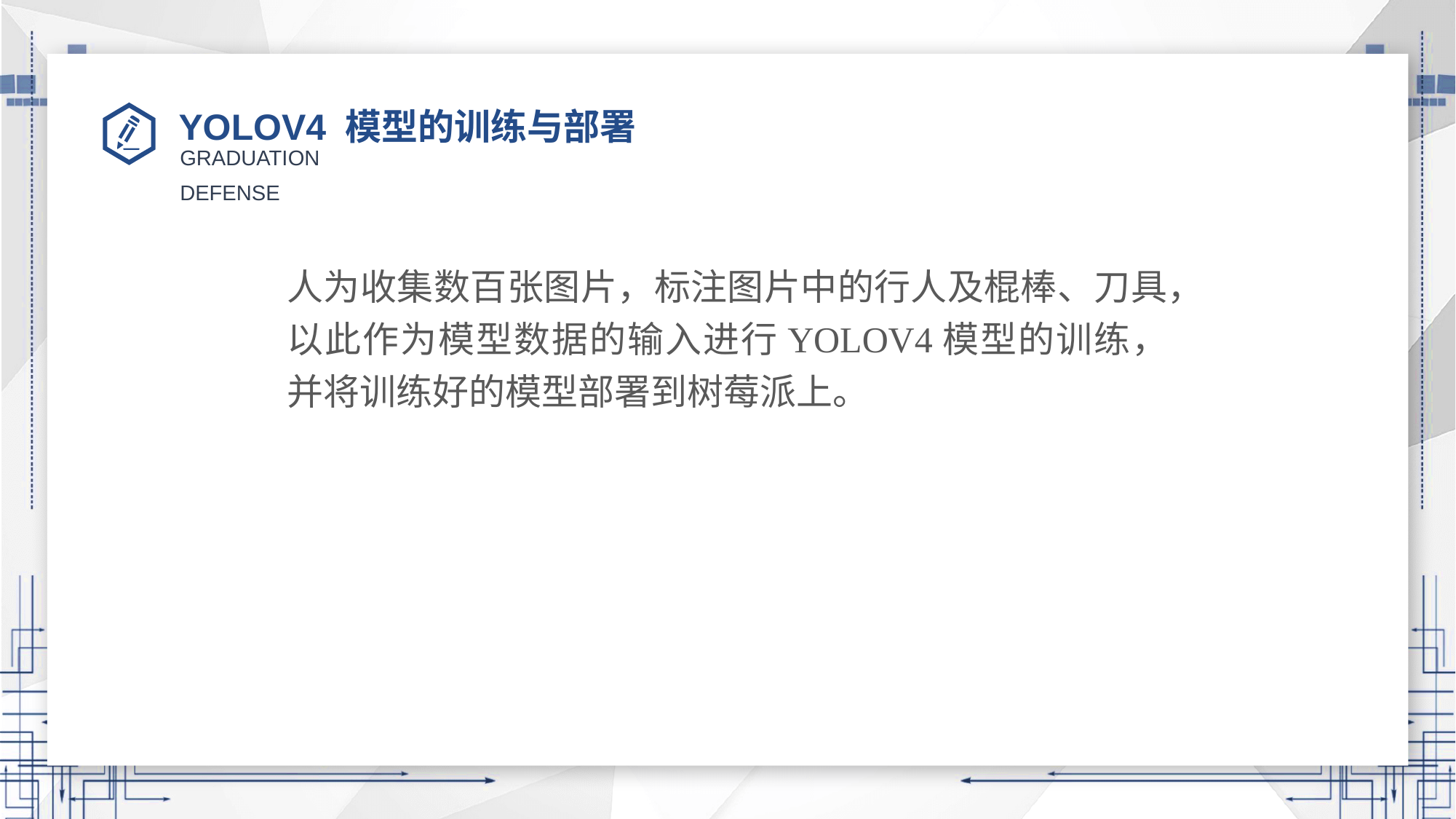

# YOLOV4 模型的训练与部署
人为收集数百张图片，标注图片中的行人及棍棒、刀具，以此作为模型数据的输入进行YOLOV4模型的训练，并将训练好的模型部署到树莓派上。